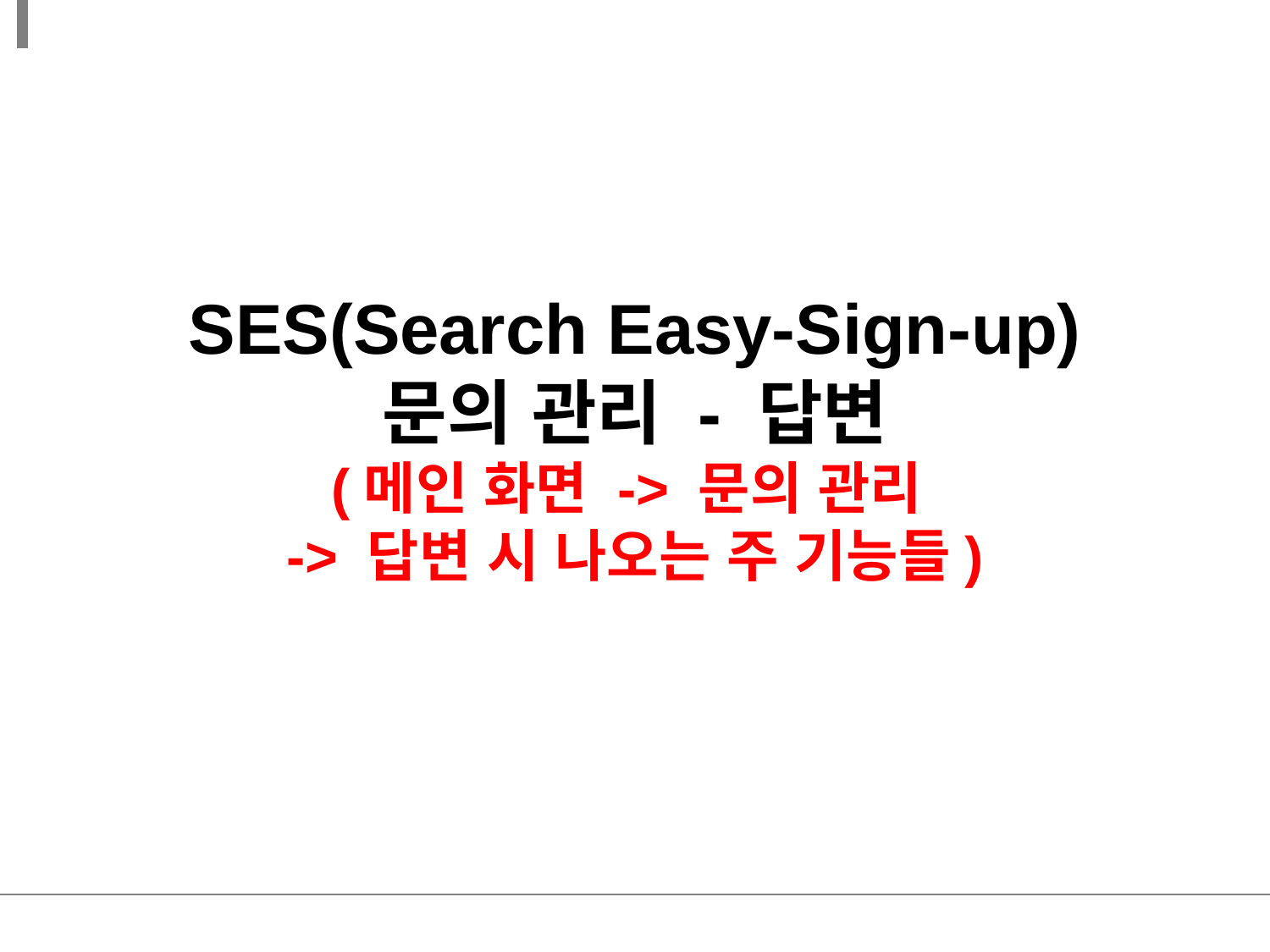

SES(Search Easy-Sign-up)
문의 관리 - 답변
(메인 화면 -> 문의 관리
-> 답변 시 나오는 주 기능들)